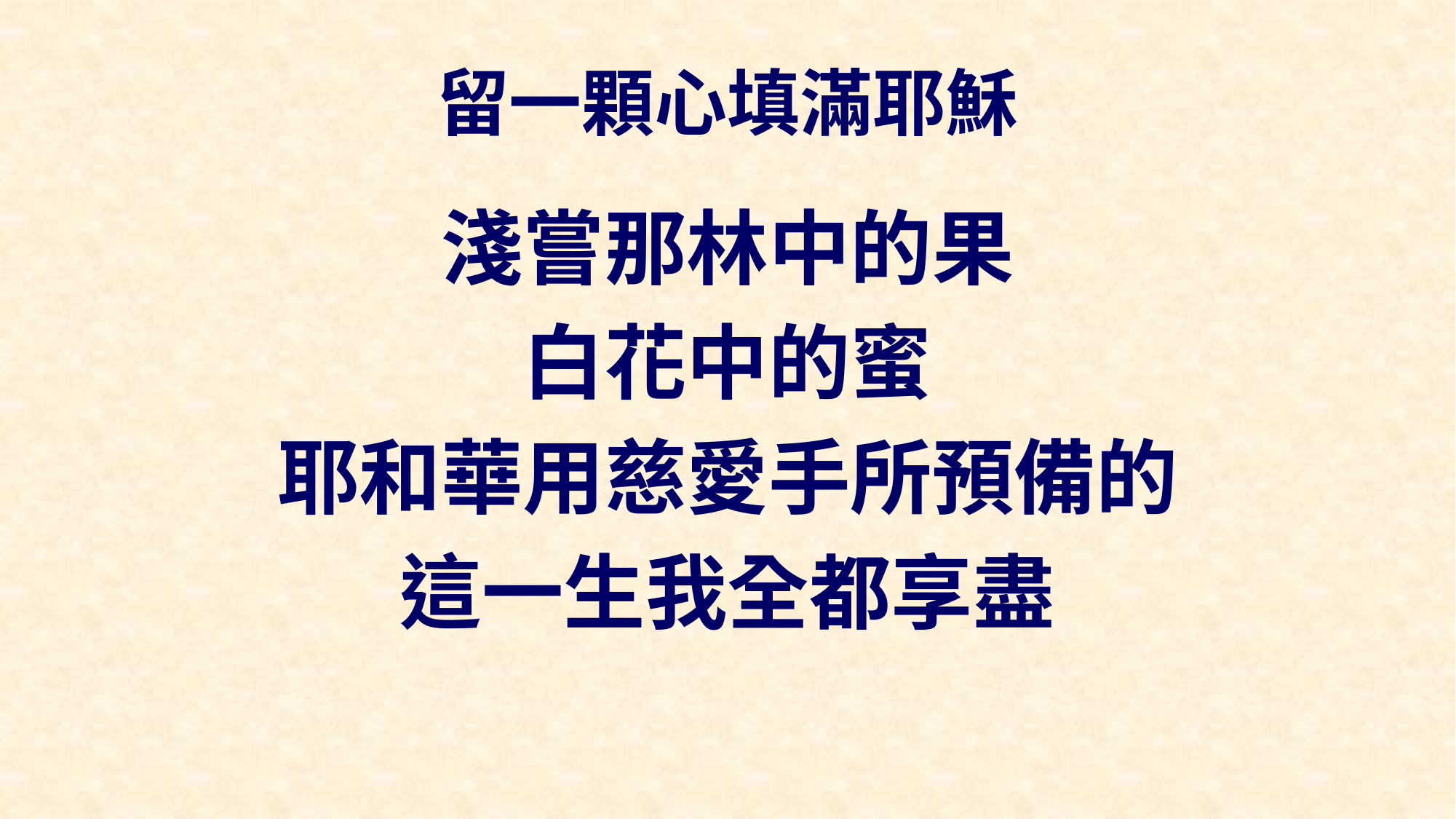

# 留一顆心填滿耶穌
淺嘗那林中的果
白花中的蜜
耶和華用慈愛手所預備的
這一生我全都享盡